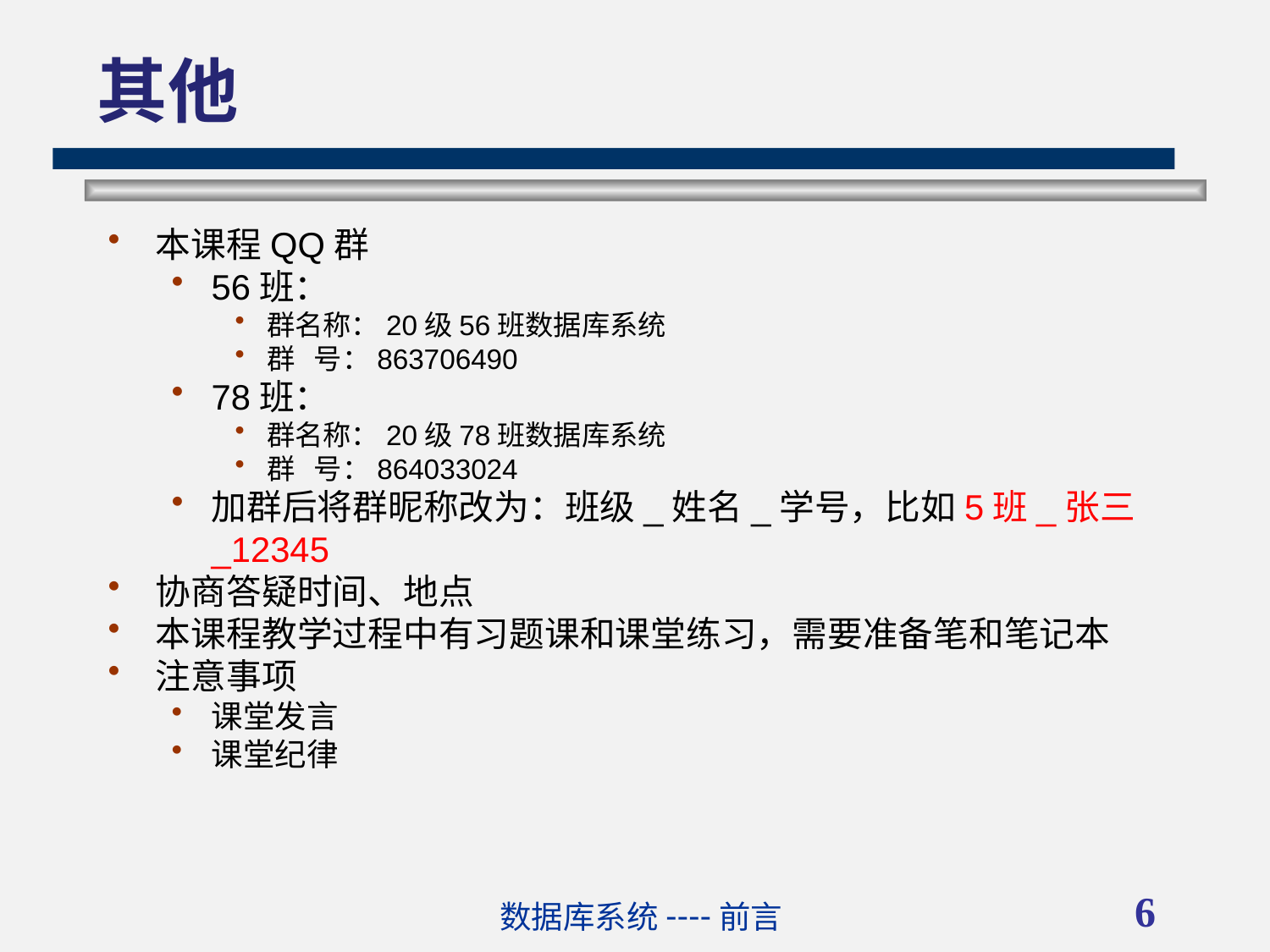

# 其他
本课程QQ群
56班：
群名称：20级56班数据库系统
群   号：863706490
78班：
群名称：20级78班数据库系统
群   号：864033024
加群后将群昵称改为：班级_姓名_学号，比如5班_张三_12345
协商答疑时间、地点
本课程教学过程中有习题课和课堂练习，需要准备笔和笔记本
注意事项
课堂发言
课堂纪律

6
数据库系统----前言